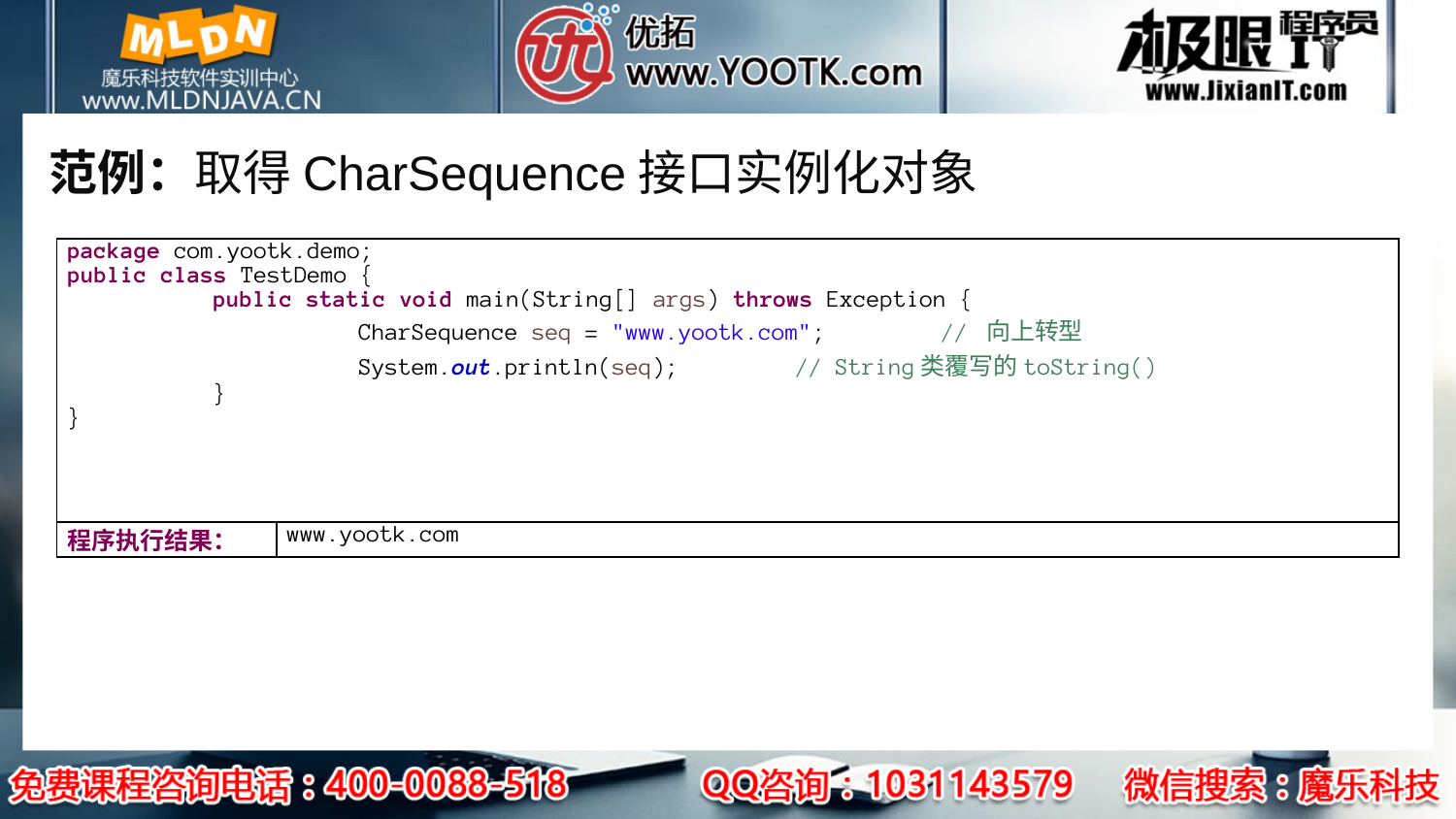

# 范例：取得CharSequence接口实例化对象
| package com.yootk.demo; public class TestDemo { public static void main(String[] args) throws Exception { CharSequence seq = "www.yootk.com"; // 向上转型 System.out.println(seq); // String类覆写的toString() } } |  |
| --- | --- |
| 程序执行结果： | www.yootk.com |